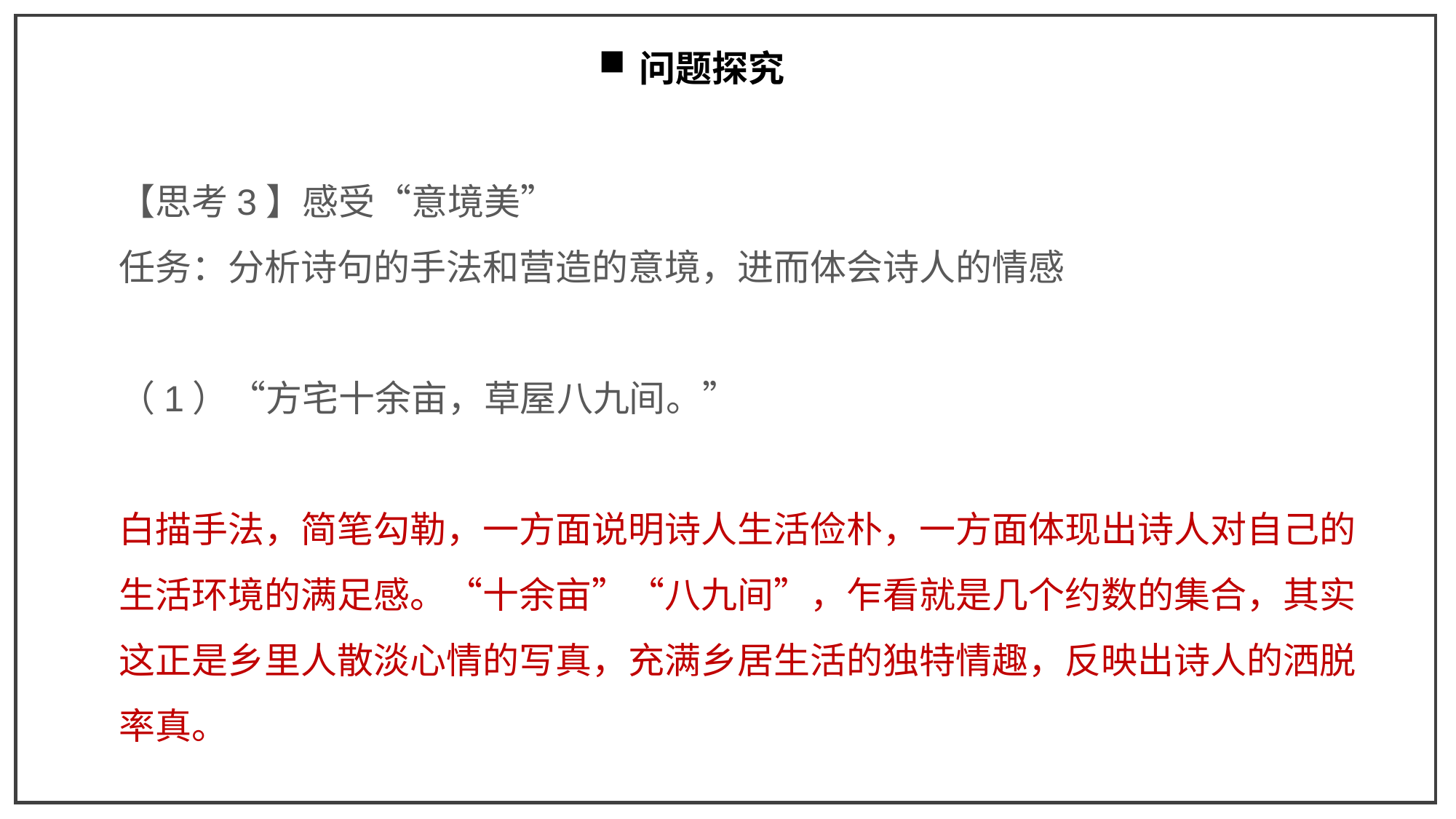

问题探究
【思考3】感受“意境美”
任务：分析诗句的手法和营造的意境，进而体会诗人的情感
（1）“方宅十余亩，草屋八九间。”

白描手法，简笔勾勒，一方面说明诗人生活俭朴，一方面体现出诗人对自己的生活环境的满足感。“十余亩”“八九间”，乍看就是几个约数的集合，其实这正是乡里人散淡心情的写真，充满乡居生活的独特情趣，反映出诗人的洒脱率真。